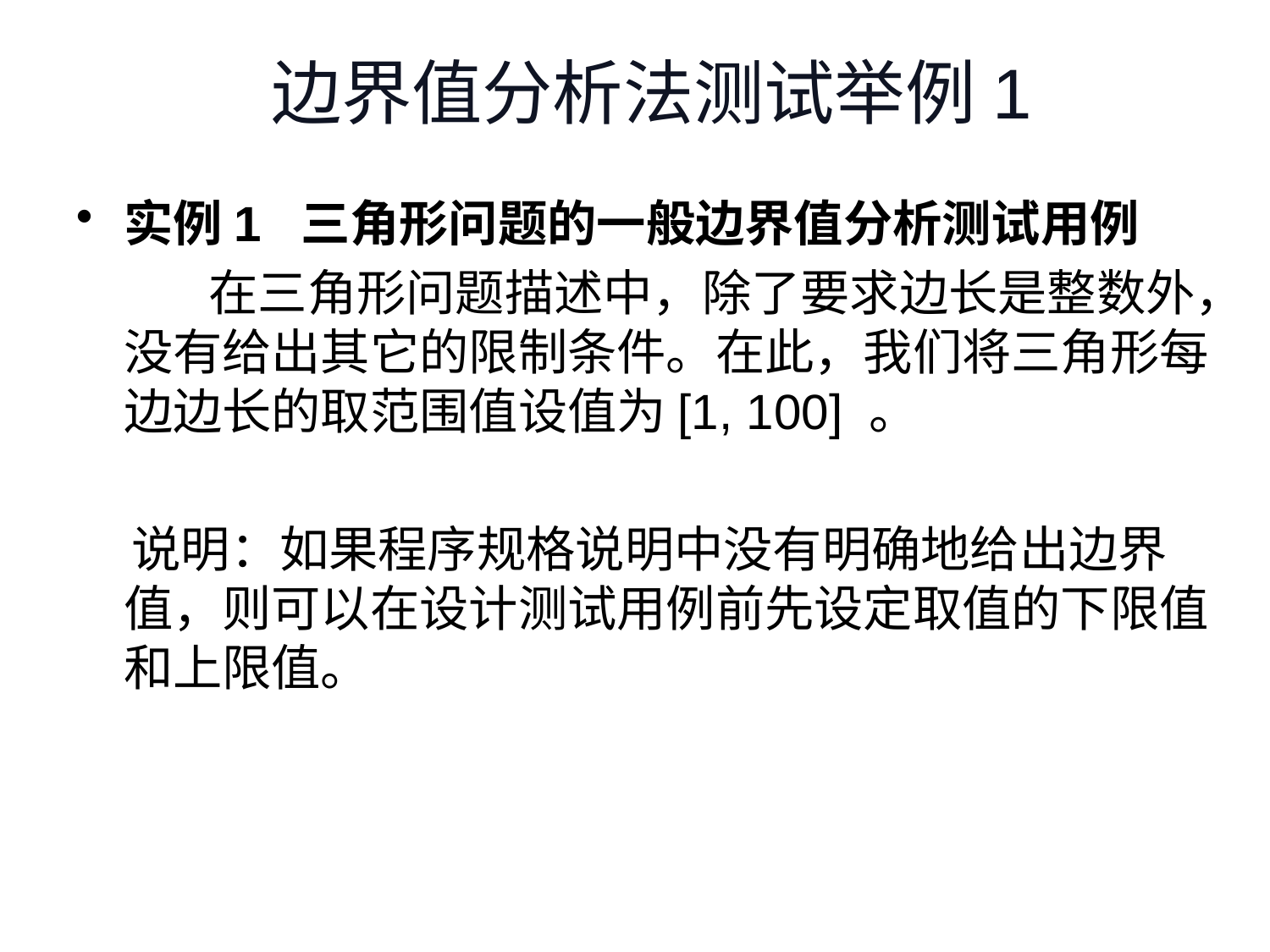

边界值分析法测试举例1
实例1  三角形问题的一般边界值分析测试用例
           在三角形问题描述中，除了要求边长是整数外，没有给出其它的限制条件。在此，我们将三角形每边边长的取范围值设值为[1, 100] 。

    说明：如果程序规格说明中没有明确地给出边界值，则可以在设计测试用例前先设定取值的下限值和上限值。